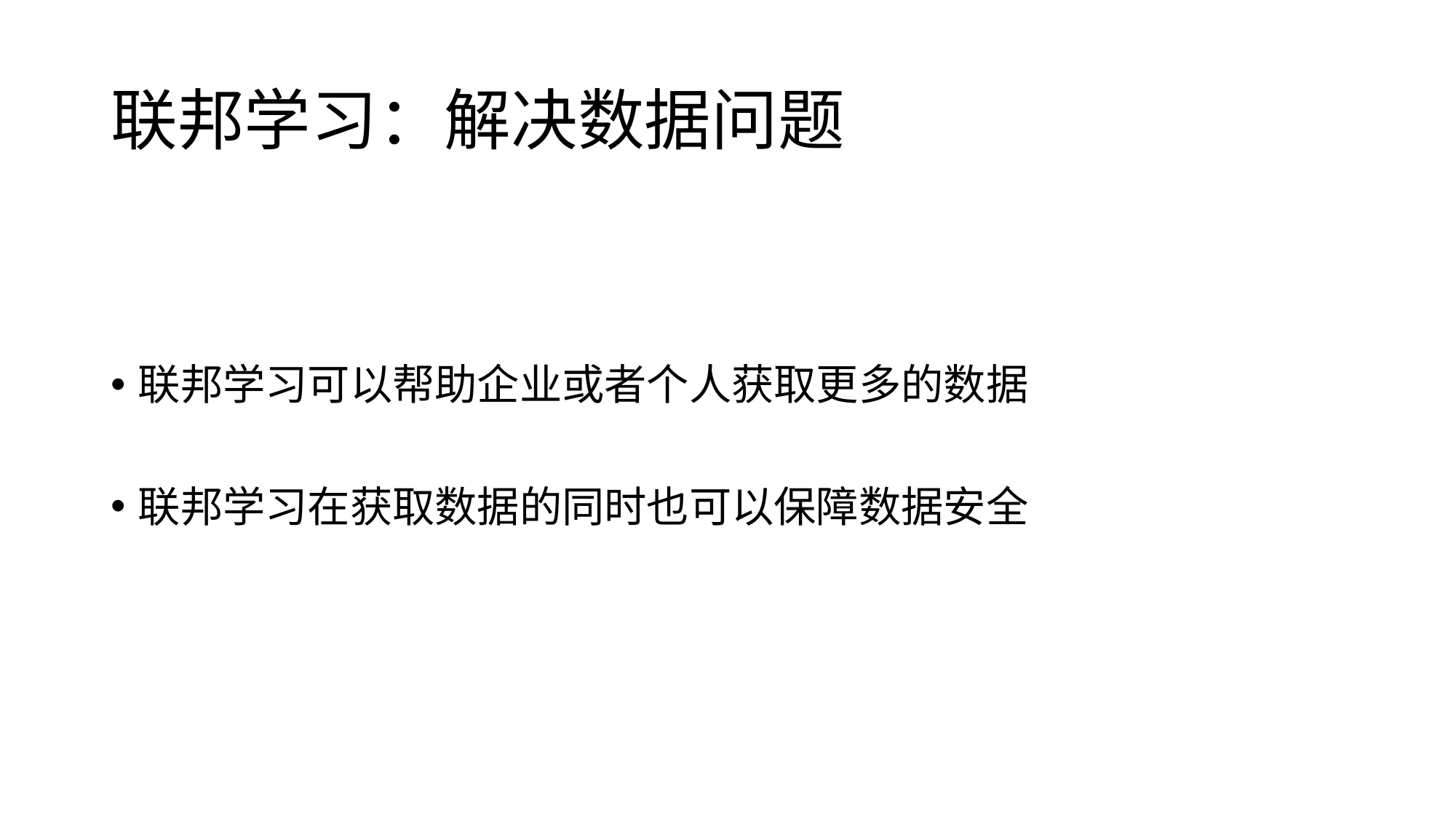

# 联邦学习：解决数据问题
联邦学习可以帮助企业或者个人获取更多的数据

联邦学习在获取数据的同时也可以保障数据安全